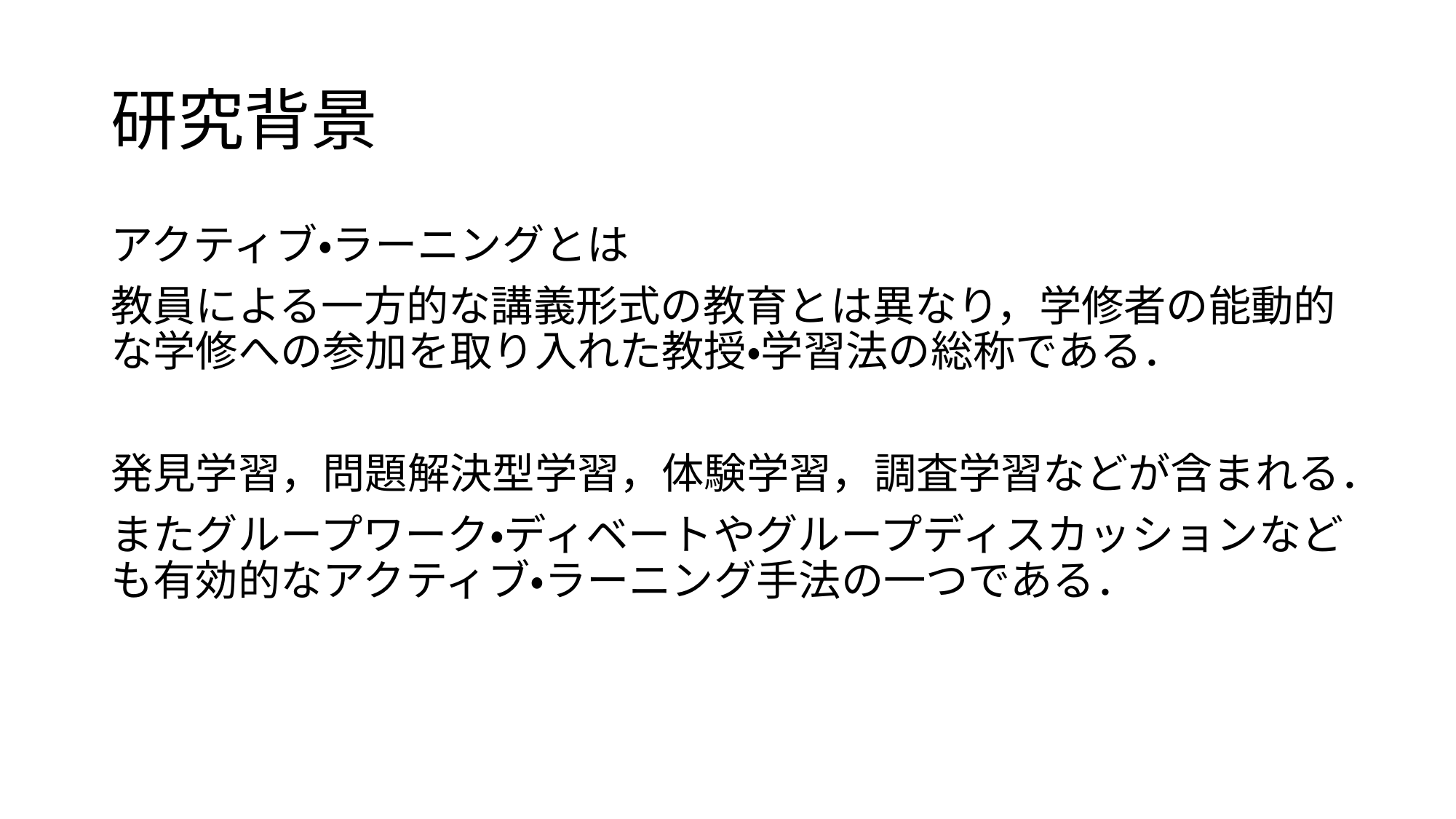

# 研究背景
アクティブ・ラーニングとは
教員による一方的な講義形式の教育とは異なり，学修者の能動的な学修への参加を取り入れた教授・学習法の総称である．

発見学習，問題解決型学習，体験学習，調査学習などが含まれる．
またグループワーク・ディベートやグループディスカッションなども有効的なアクティブ・ラーニング手法の一つである．